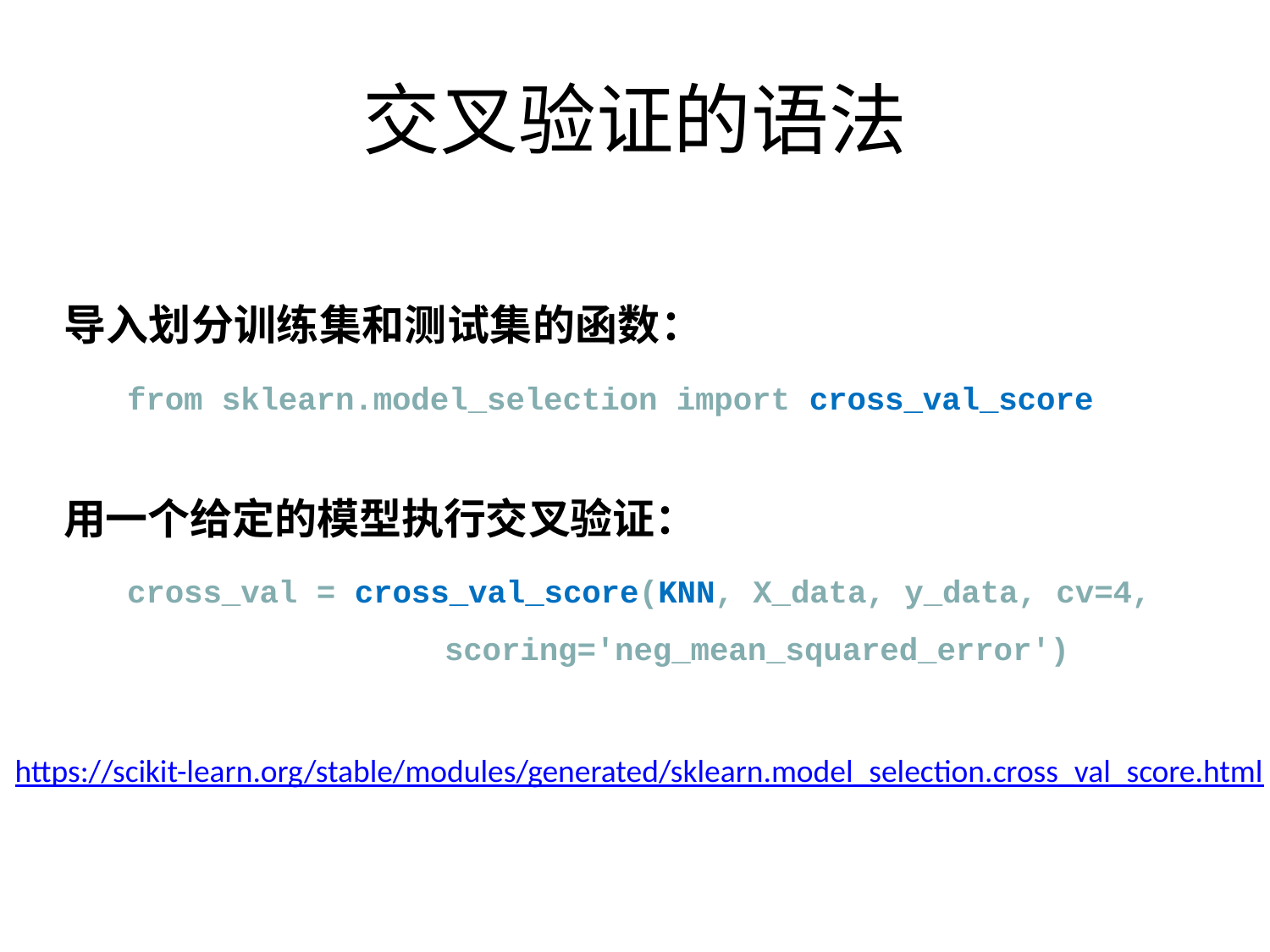

# 交叉验证的语法
导入划分训练集和测试集的函数：
from sklearn.model_selection import cross_val_score

用一个给定的模型执行交叉验证：
cross_val = cross_val_score(KNN, X_data, y_data, cv=4,
scoring='neg_mean_squared_error')
https://scikit-learn.org/stable/modules/generated/sklearn.model_selection.cross_val_score.html
33